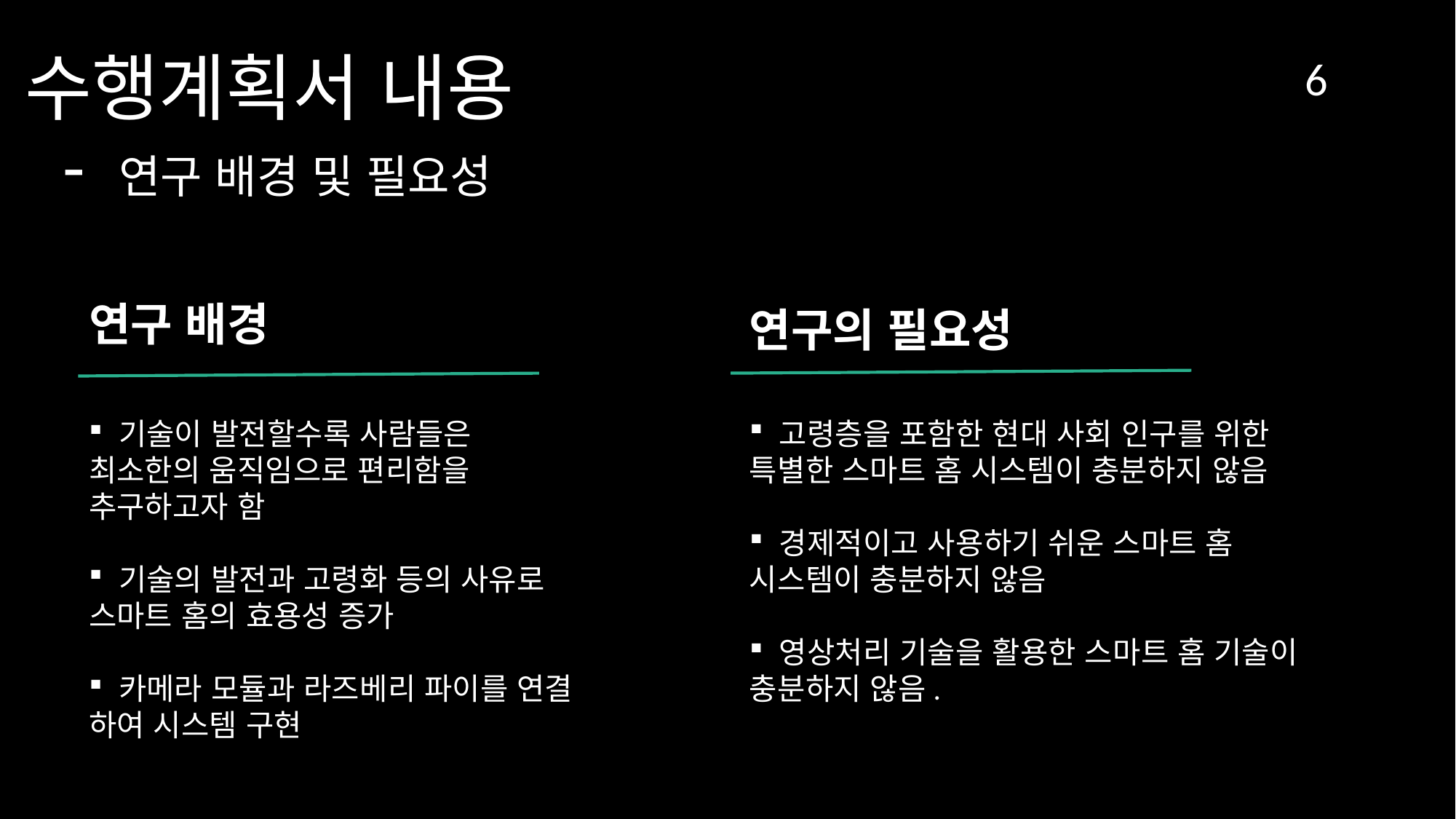

수행계획서 내용
 - 연구 배경 및 필요성
6
연구의 필요성
연구 배경

 고령층을 포함한 현대 사회 인구를 위한 특별한 스마트 홈 시스템이 충분하지 않음

 경제적이고 사용하기 쉬운 스마트 홈 시스템이 충분하지 않음

 영상처리 기술을 활용한 스마트 홈 기술이 충분하지 않음.

 기술이 발전할수록 사람들은 최소한의 움직임으로 편리함을 추구하고자 함

 기술의 발전과 고령화 등의 사유로 스마트 홈의 효용성 증가

 카메라 모듈과 라즈베리 파이를 연결 하여 시스템 구현